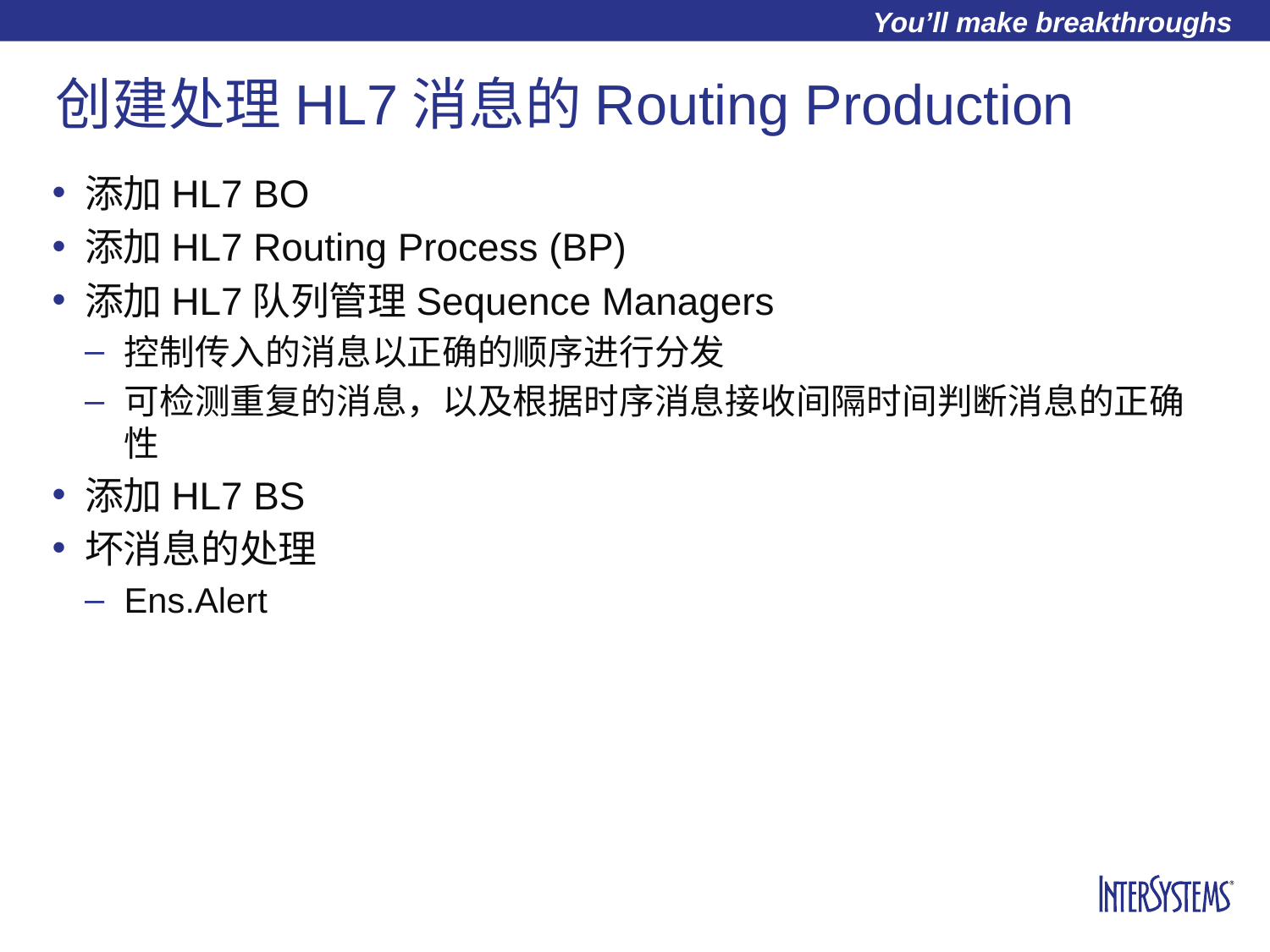

# 创建处理HL7消息的Routing Production
添加HL7 BO
添加HL7 Routing Process (BP)
添加HL7队列管理Sequence Managers
控制传入的消息以正确的顺序进行分发
可检测重复的消息，以及根据时序消息接收间隔时间判断消息的正确性
添加HL7 BS
坏消息的处理
Ens.Alert